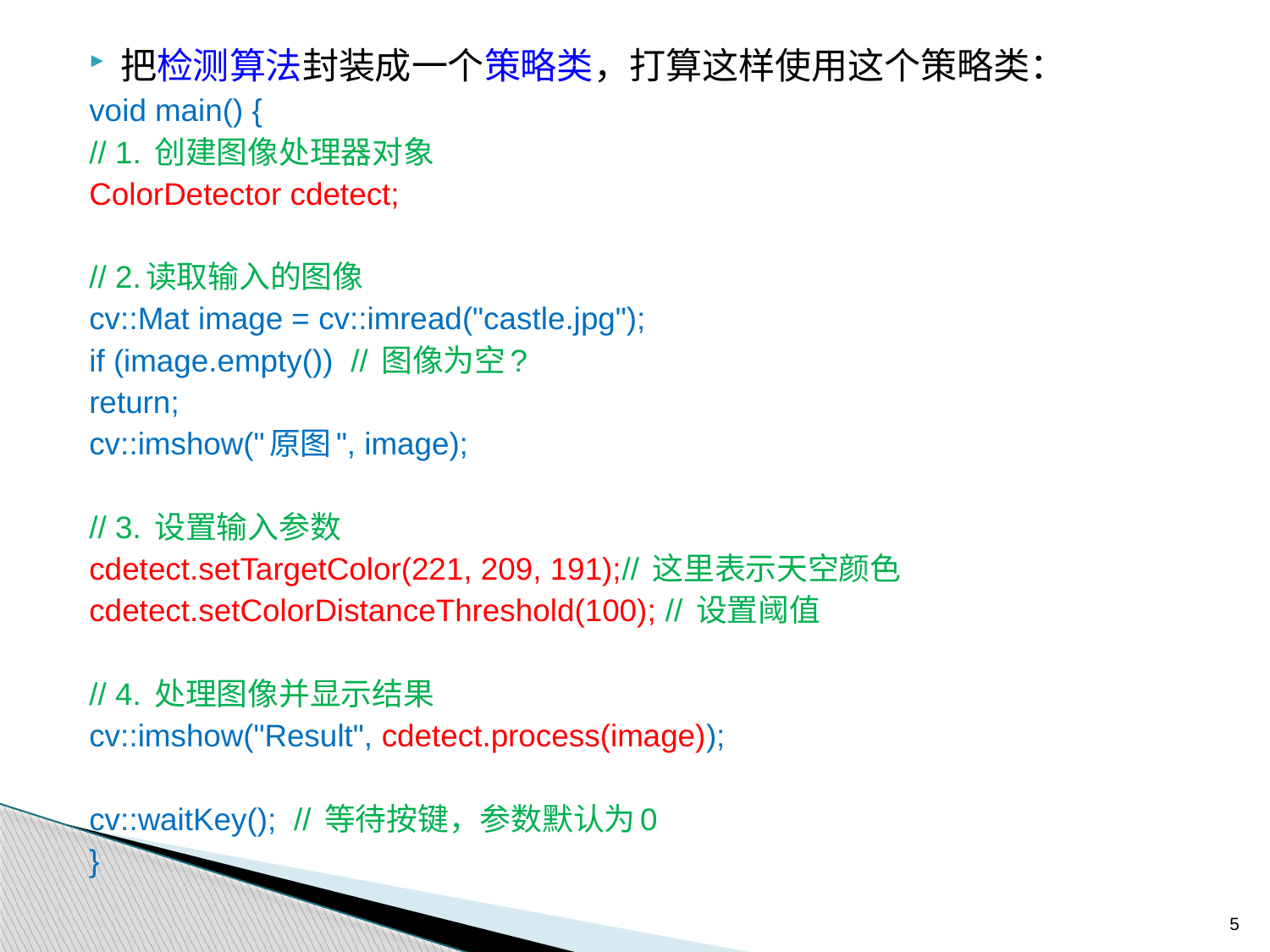

把检测算法封装成一个策略类，打算这样使用这个策略类：
void main() {
	// 1. 创建图像处理器对象
	ColorDetector cdetect;

	// 2.读取输入的图像
	cv::Mat image = cv::imread("castle.jpg");
	if (image.empty())  // 图像为空?
		return;
	cv::imshow("原图", image);

	// 3. 设置输入参数
	cdetect.setTargetColor(221, 209, 191);// 这里表示天空颜色
	cdetect.setColorDistanceThreshold(100); // 设置阈值

	// 4. 处理图像并显示结果
	cv::imshow("Result", cdetect.process(image));

	cv::waitKey();  // 等待按键，参数默认为0
}
5